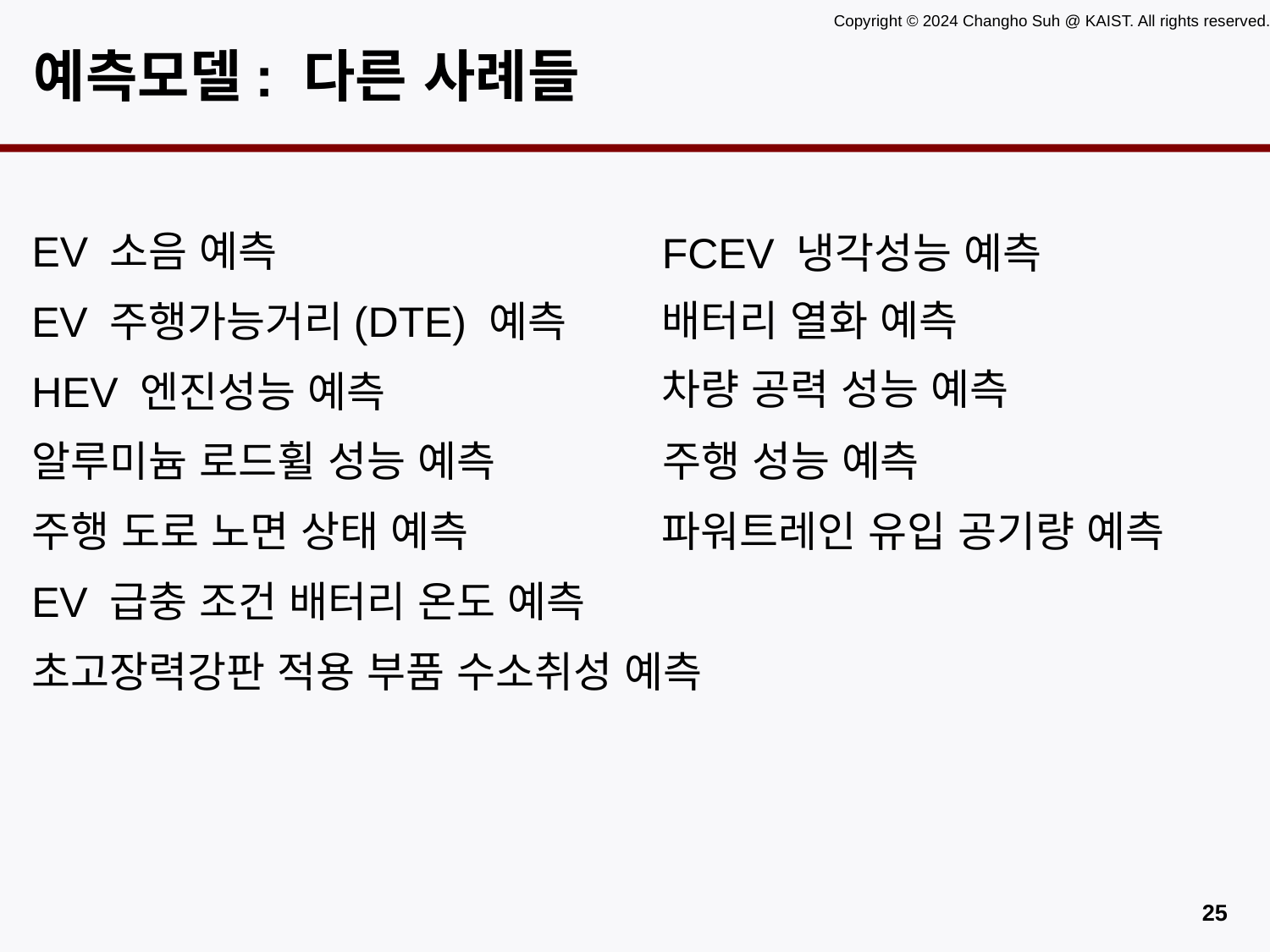

예측모델: 다른 사례들
EV 소음 예측
FCEV 냉각성능 예측
배터리 열화 예측
EV 주행가능거리(DTE) 예측
차량 공력 성능 예측
HEV 엔진성능 예측
주행 성능 예측
알루미늄 로드휠 성능 예측
파워트레인 유입 공기량 예측
주행 도로 노면 상태 예측
EV 급충 조건 배터리 온도 예측
초고장력강판 적용 부품 수소취성 예측
25